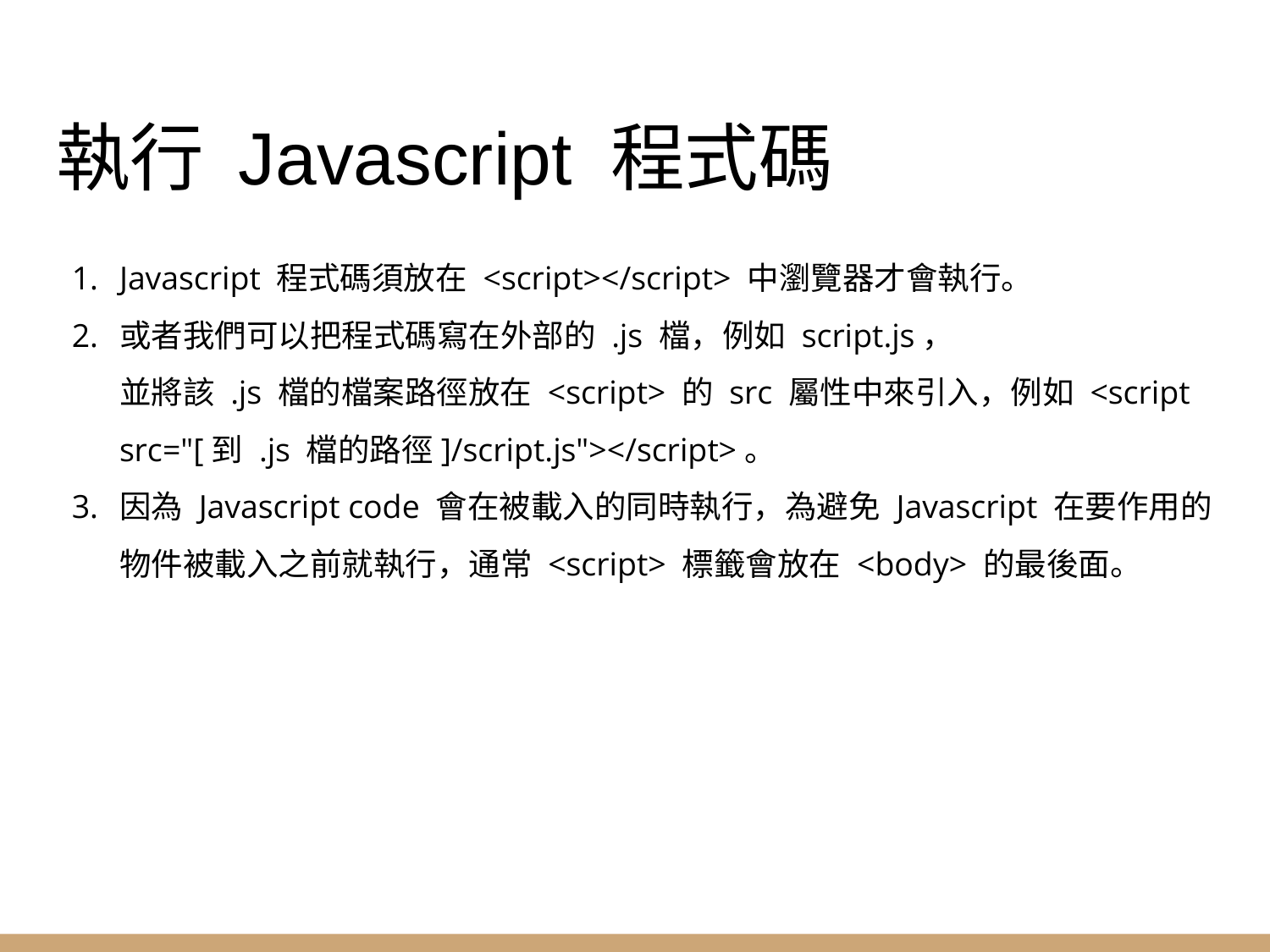

# 執行 Javascript 程式碼
Javascript 程式碼須放在 <script></script> 中瀏覽器才會執行。
或者我們可以把程式碼寫在外部的 .js 檔，例如 script.js，
並將該 .js 檔的檔案路徑放在 <script> 的 src 屬性中來引入，例如 <script src="[到 .js 檔的路徑]/script.js"></script>。
因為 Javascript code 會在被載入的同時執行，為避免 Javascript 在要作用的物件被載入之前就執行，通常 <script> 標籤會放在 <body> 的最後面。